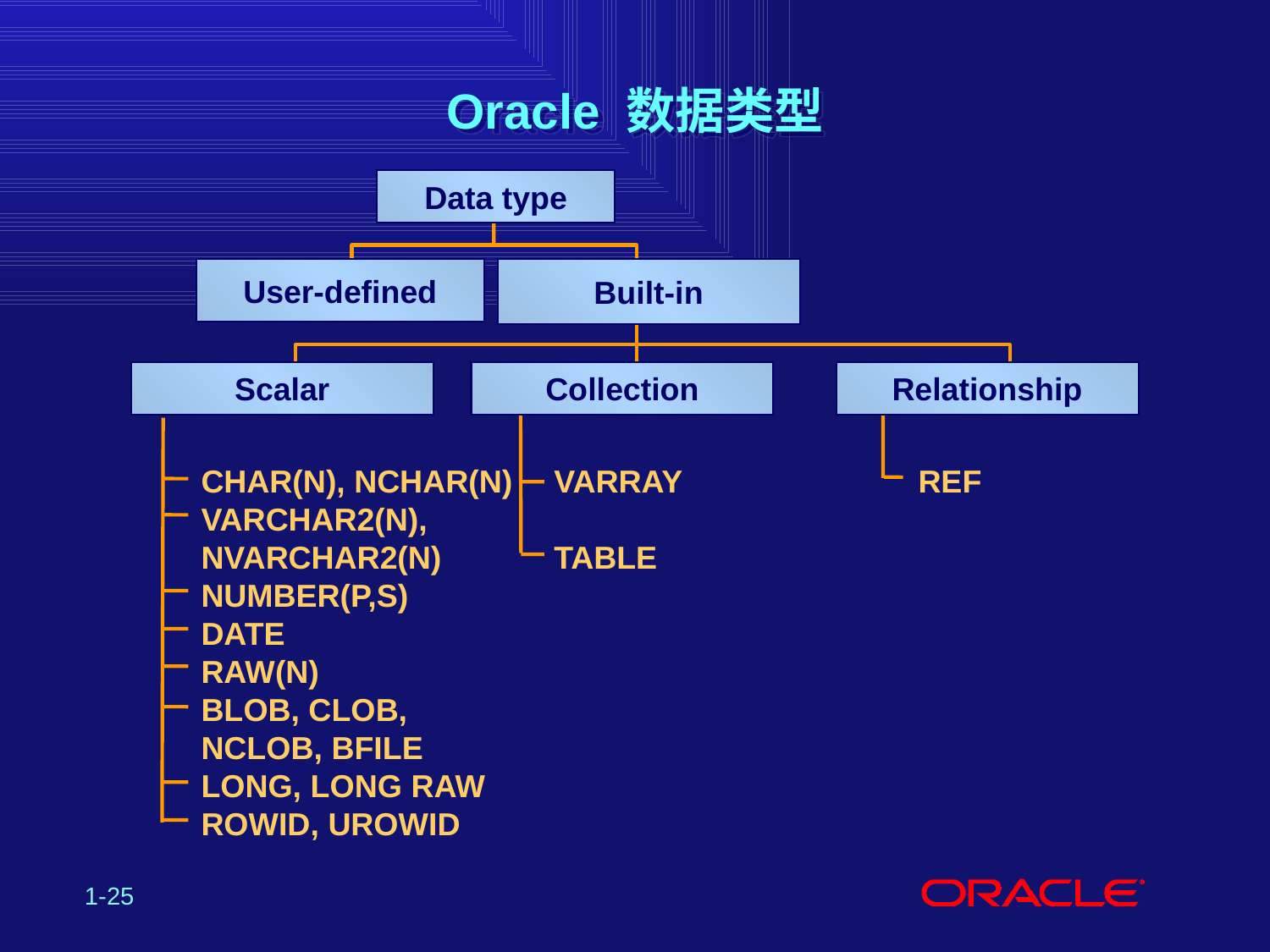

# Oracle 数据类型
Data type

User-defined
Built-in

Scalar
Collection
Relationship

CHAR(N), NCHAR(N)
VARCHAR2(N),
NVARCHAR2(N)
NUMBER(P,S)
DATE
RAW(N)
BLOB, CLOB,
NCLOB, BFILE
LONG, LONG RAW
ROWID, UROWID
VARRAY
TABLE
REF